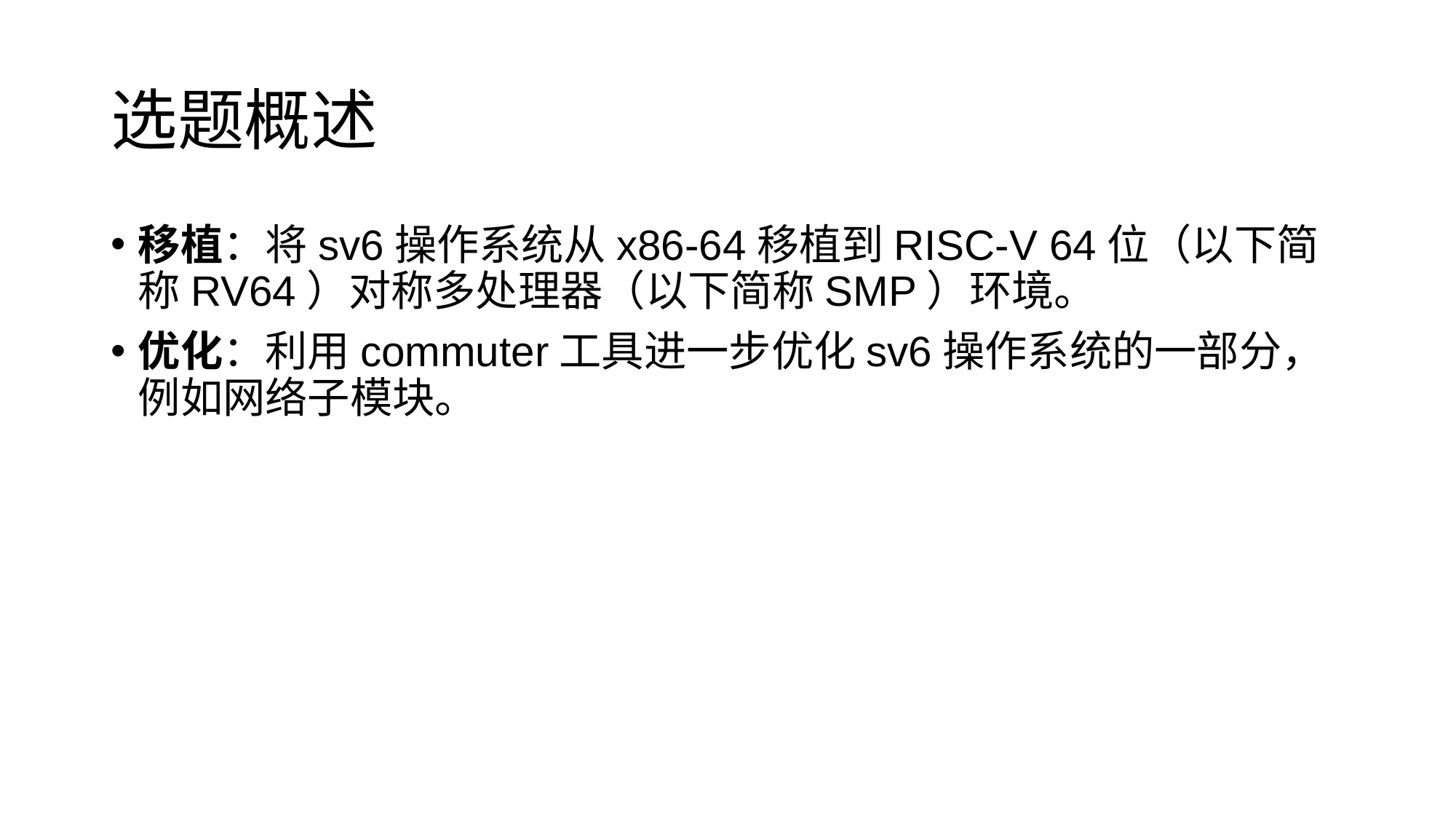

# 选题概述
移植：将sv6操作系统从x86-64移植到RISC-V 64位（以下简称RV64）对称多处理器（以下简称SMP）环境。
优化：利用commuter工具进一步优化sv6操作系统的一部分，例如网络子模块。